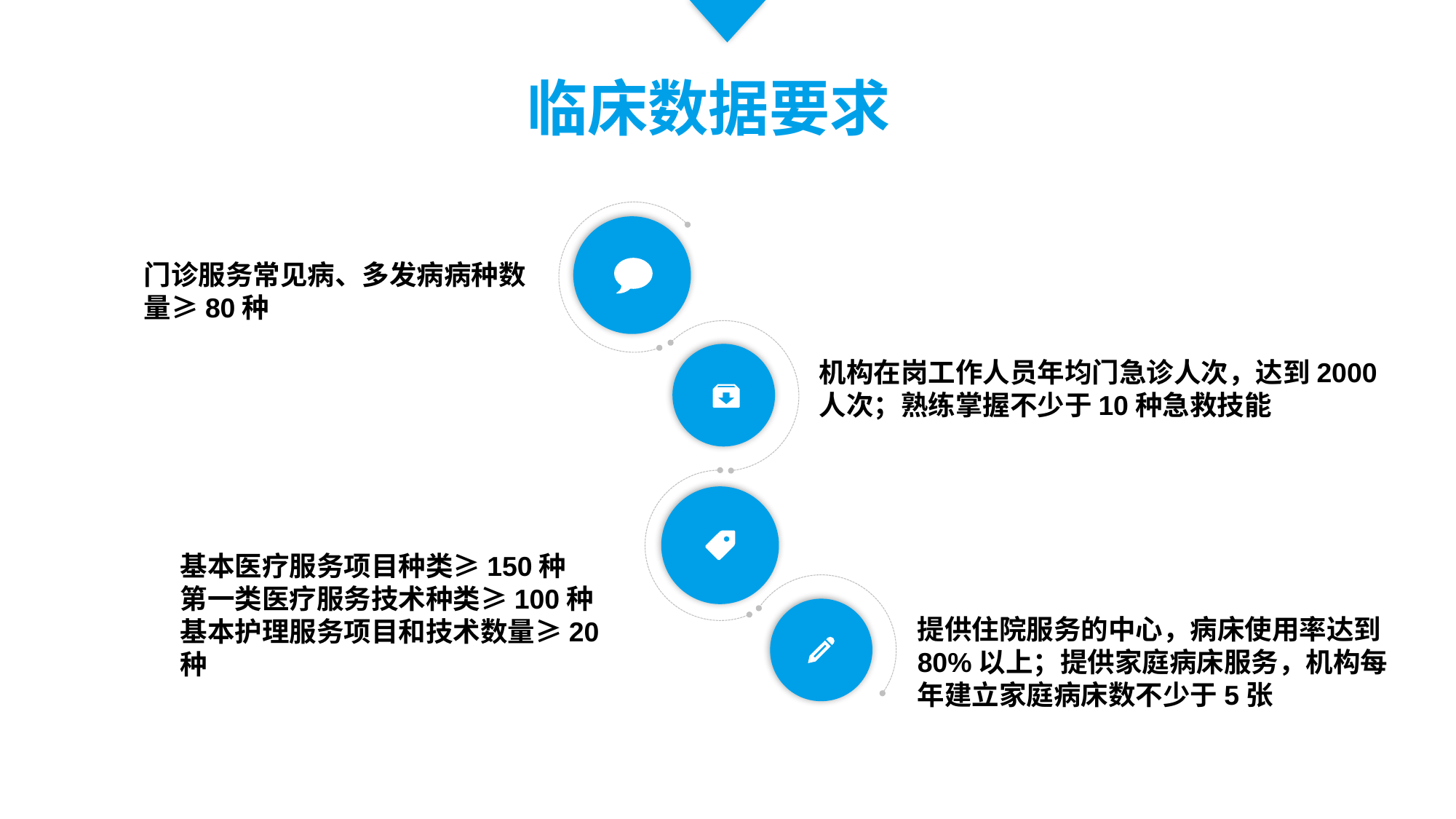

临床数据要求

门诊服务常见病、多发病病种数量≥80种

机构在岗工作人员年均门急诊人次，达到2000人次；熟练掌握不少于10种急救技能

基本医疗服务项目种类≥150种
第一类医疗服务技术种类≥100种
基本护理服务项目和技术数量≥20种

提供住院服务的中心，病床使用率达到80%以上；提供家庭病床服务，机构每年建立家庭病床数不少于5张